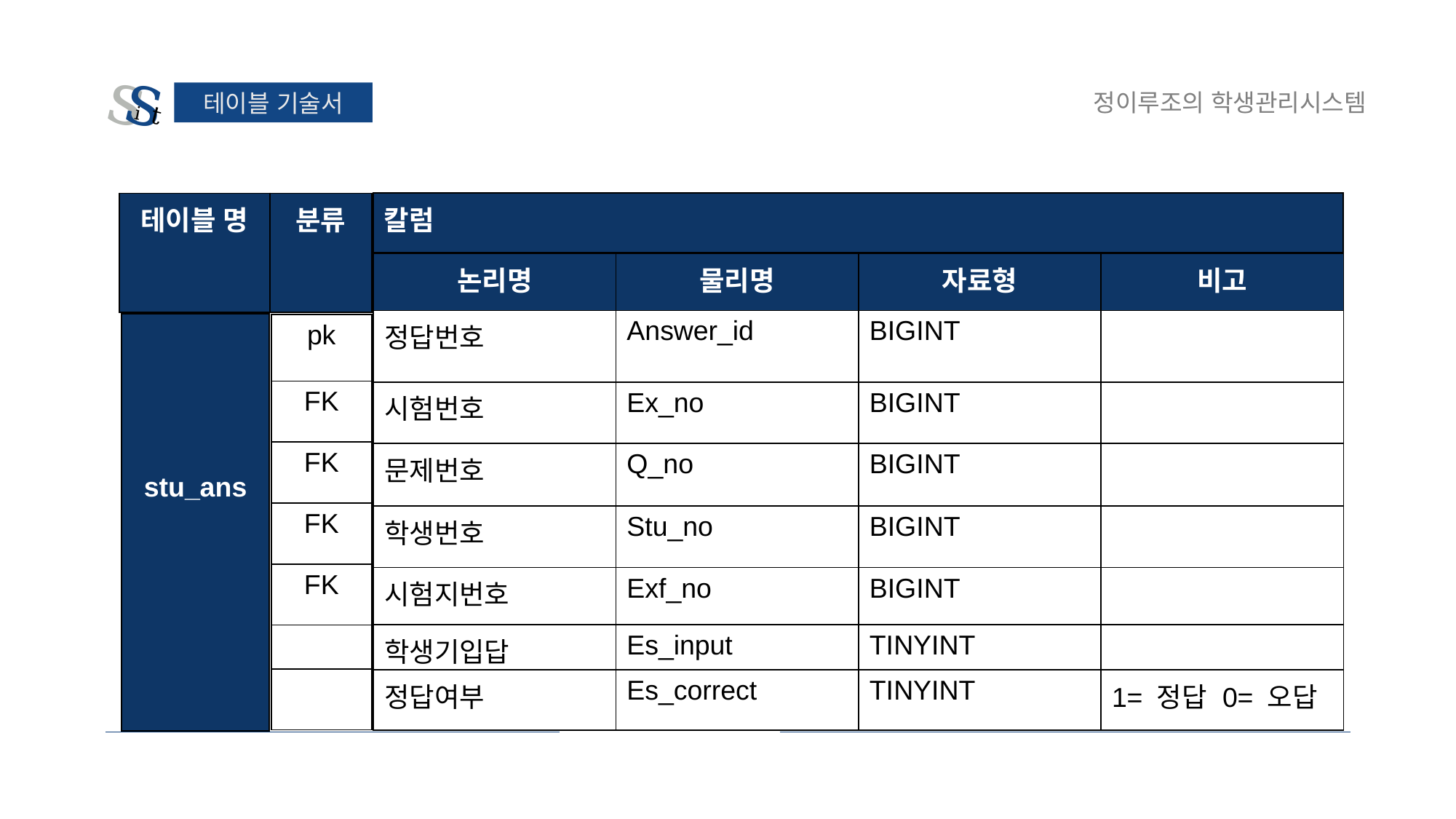

s
s
i
t
정이루조의 학생관리시스템
테이블 기술서
| 칼럼 |
| --- |
| 테이블 명 |
| --- |
| 분류 |
| --- |
| 논리명 | 물리명 | 자료형 | 비고 |
| --- | --- | --- | --- |
| 정답번호 | Answer\_id | BIGINT |  |
| 시험번호 | Ex\_no | BIGINT |  |
| 문제번호 | Q\_no | BIGINT |  |
| 학생번호 | Stu\_no | BIGINT |  |
| 시험지번호 | Exf\_no | BIGINT |  |
| 학생기입답 | Es\_input | TINYINT |  |
| 정답여부 | Es\_correct | TINYINT | 1= 정답 0= 오답 |
| stu\_ans |
| --- |
| pk |
| --- |
| FK |
| FK |
| FK |
| FK |
|  |
|  |